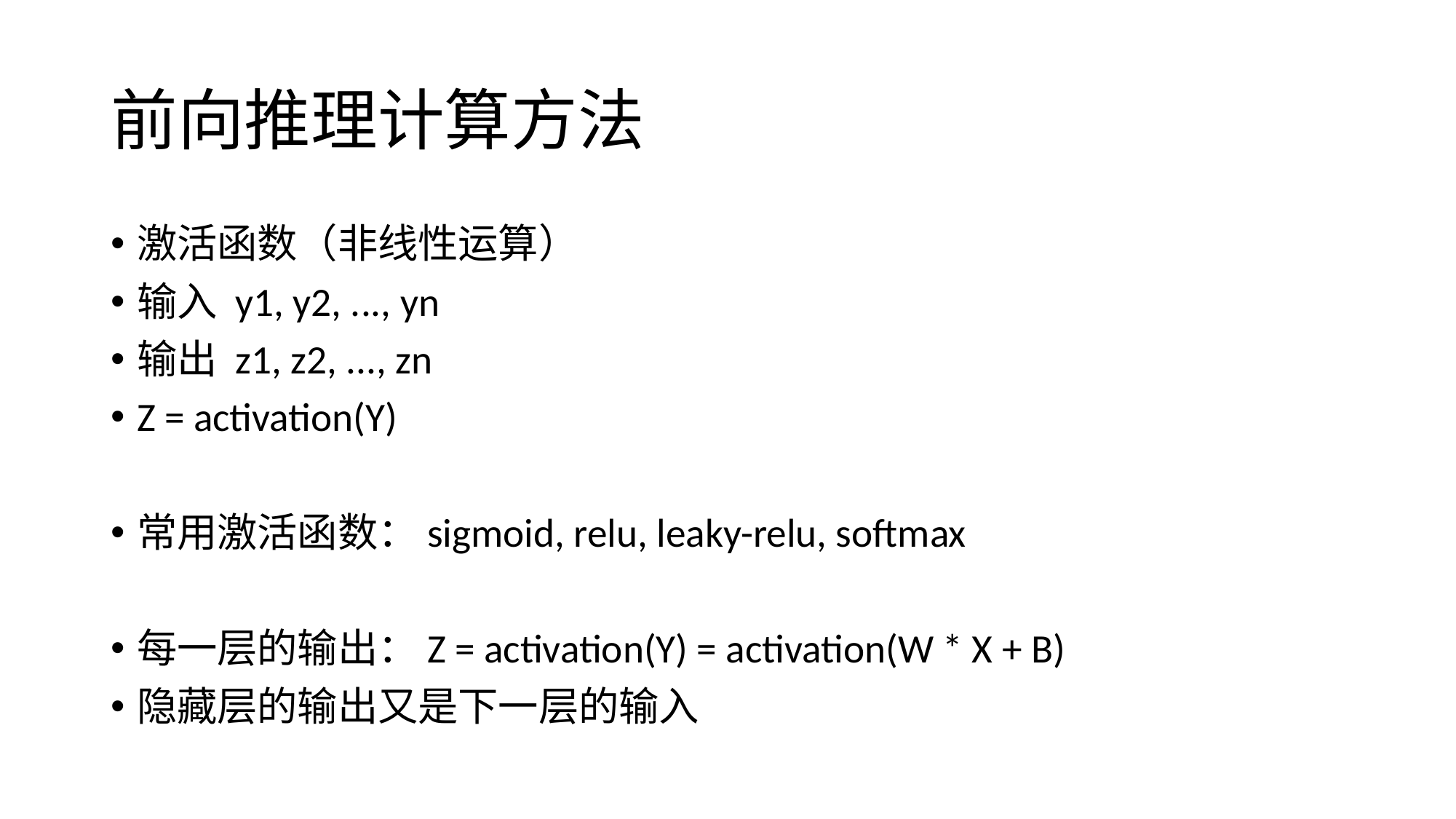

# 前向推理计算方法
激活函数（非线性运算）
输入 y1, y2, ..., yn
输出 z1, z2, ..., zn
Z = activation(Y)

常用激活函数：sigmoid, relu, leaky-relu, softmax

每一层的输出：Z = activation(Y) = activation(W * X + B)
隐藏层的输出又是下一层的输入